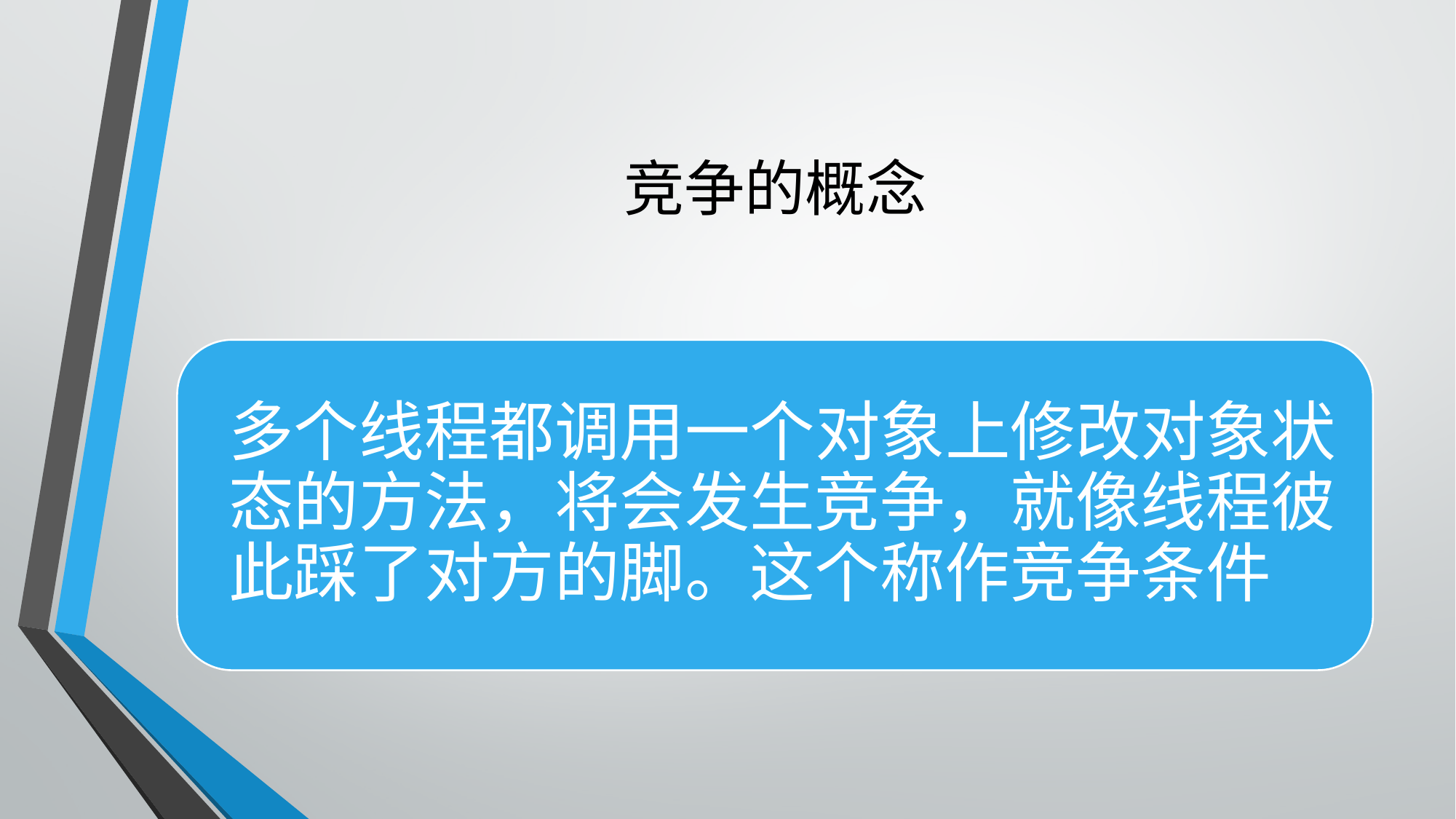

# 竞争的概念
多个线程都调用一个对象上修改对象状态的方法，将会发生竞争，就像线程彼此踩了对方的脚。这个称作竞争条件